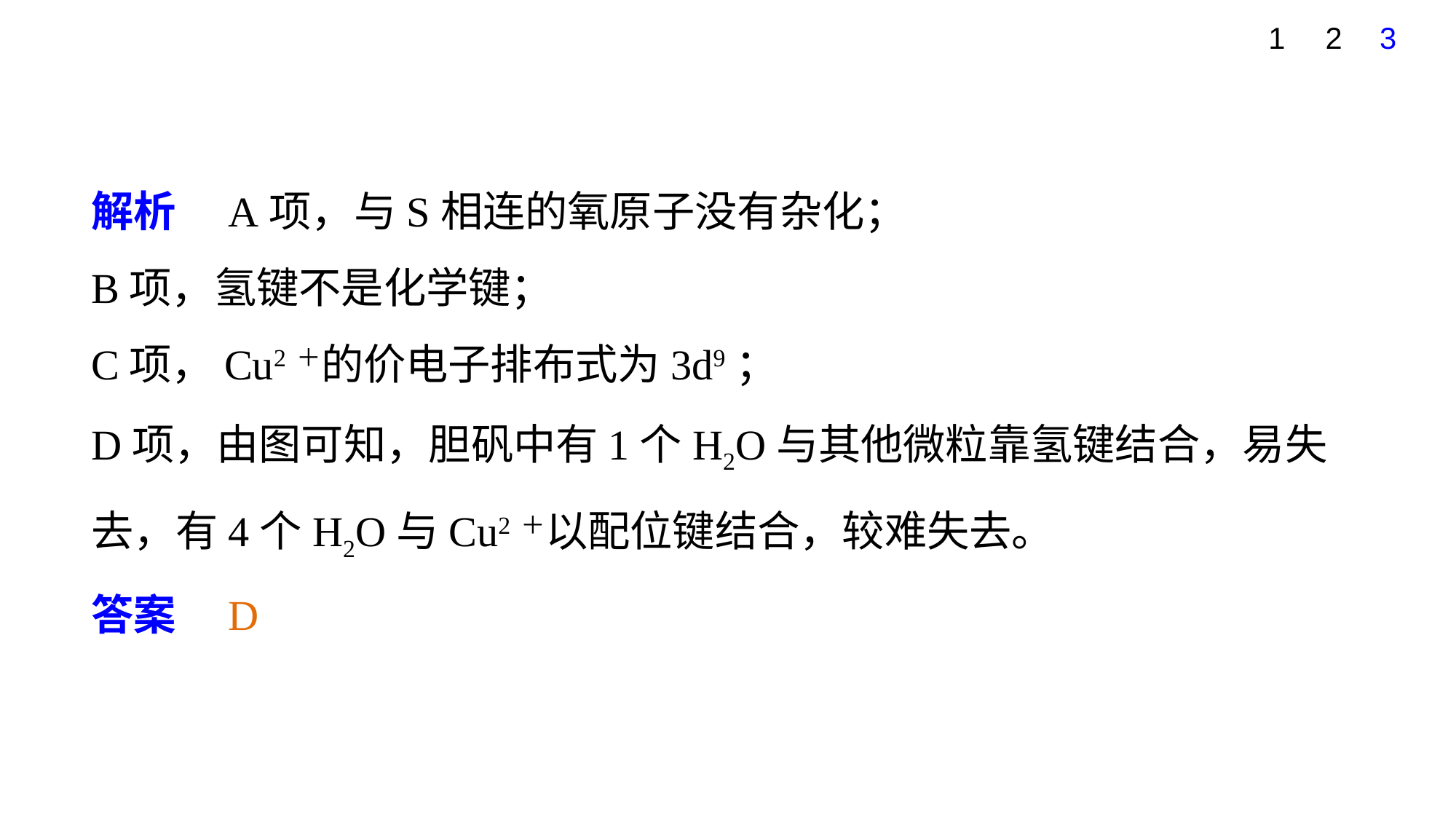

1
2
3
解析　A项，与S相连的氧原子没有杂化；
B项，氢键不是化学键；
C项，Cu2＋的价电子排布式为3d9；
D项，由图可知，胆矾中有1个H2O与其他微粒靠氢键结合，易失去，有4个H2O与Cu2＋以配位键结合，较难失去。
答案　D